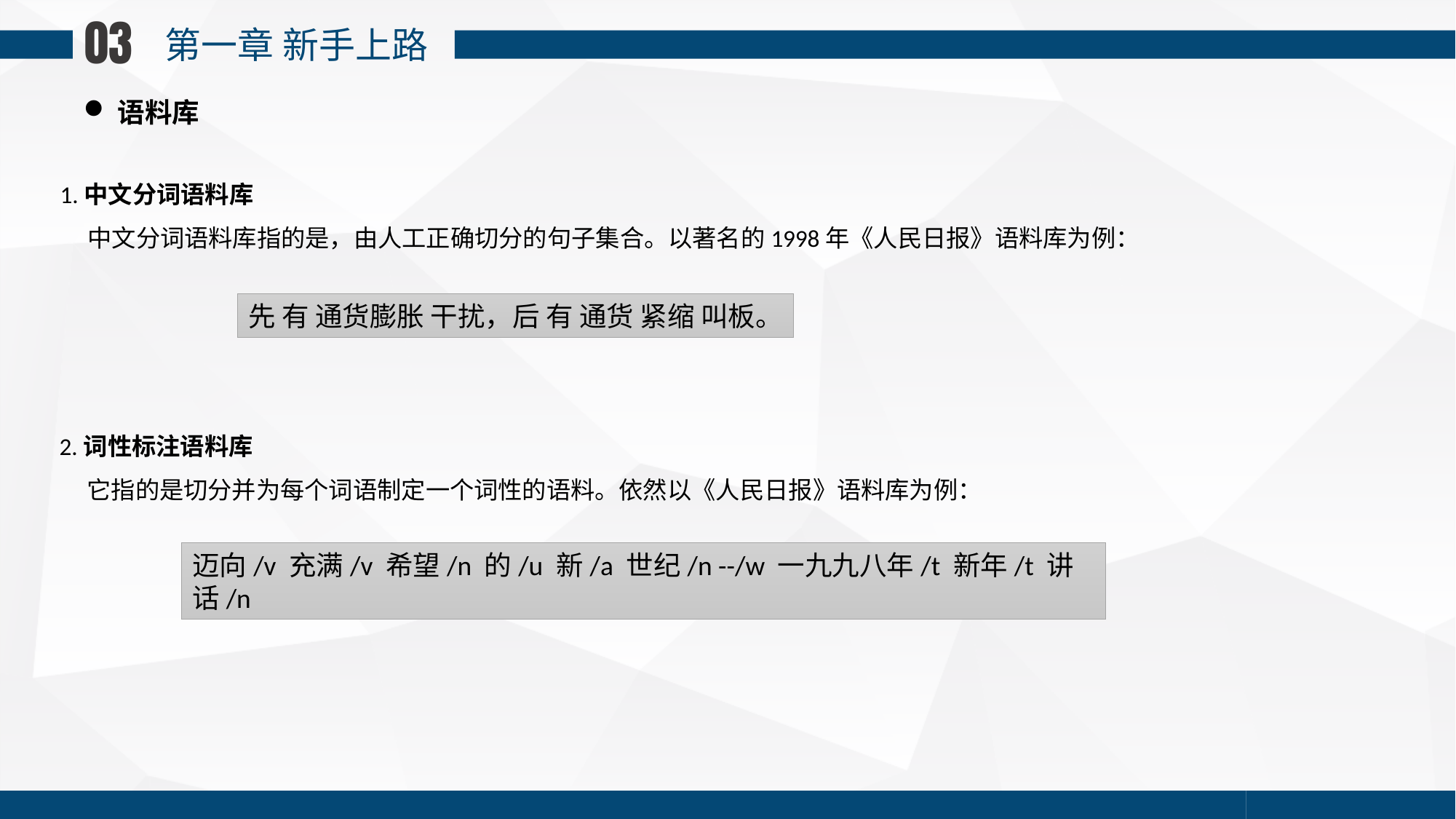

03
 第一章 新手上路

语料库
1.中文分词语料库
    中文分词语料库指的是，由人工正确切分的句子集合。以著名的1998年《人民日报》语料库为例：
先 有 通货膨胀 干扰，后 有 通货 紧缩 叫板。
2.词性标注语料库
    它指的是切分并为每个词语制定一个词性的语料。依然以《人民日报》语料库为例：
迈向/v 充满/v 希望/n 的/u 新/a 世纪/n --/w 一九九八年/t 新年/t 讲话/n